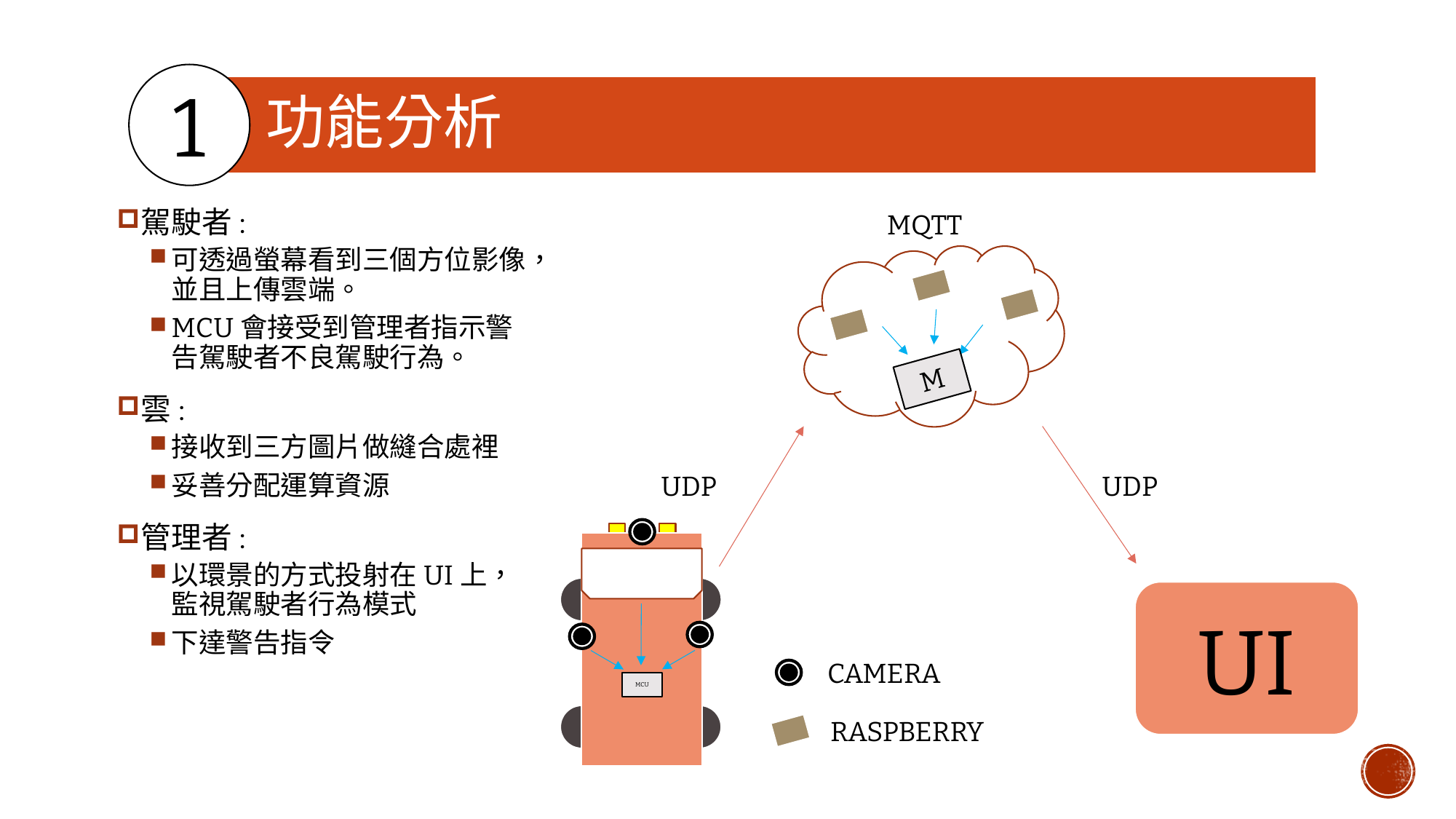

1

功能分析
駕駛者:
可透過螢幕看到三個方位影像，並且上傳雲端。
MCU會接受到管理者指示警告駕駛者不良駕駛行為。
雲:
接收到三方圖片做縫合處裡
妥善分配運算資源
管理者:
以環景的方式投射在UI上，監視駕駛者行為模式
下達警告指令
MQTT

M
UDP
UDP

UI

CAMERA

MCU

RASPBERRY